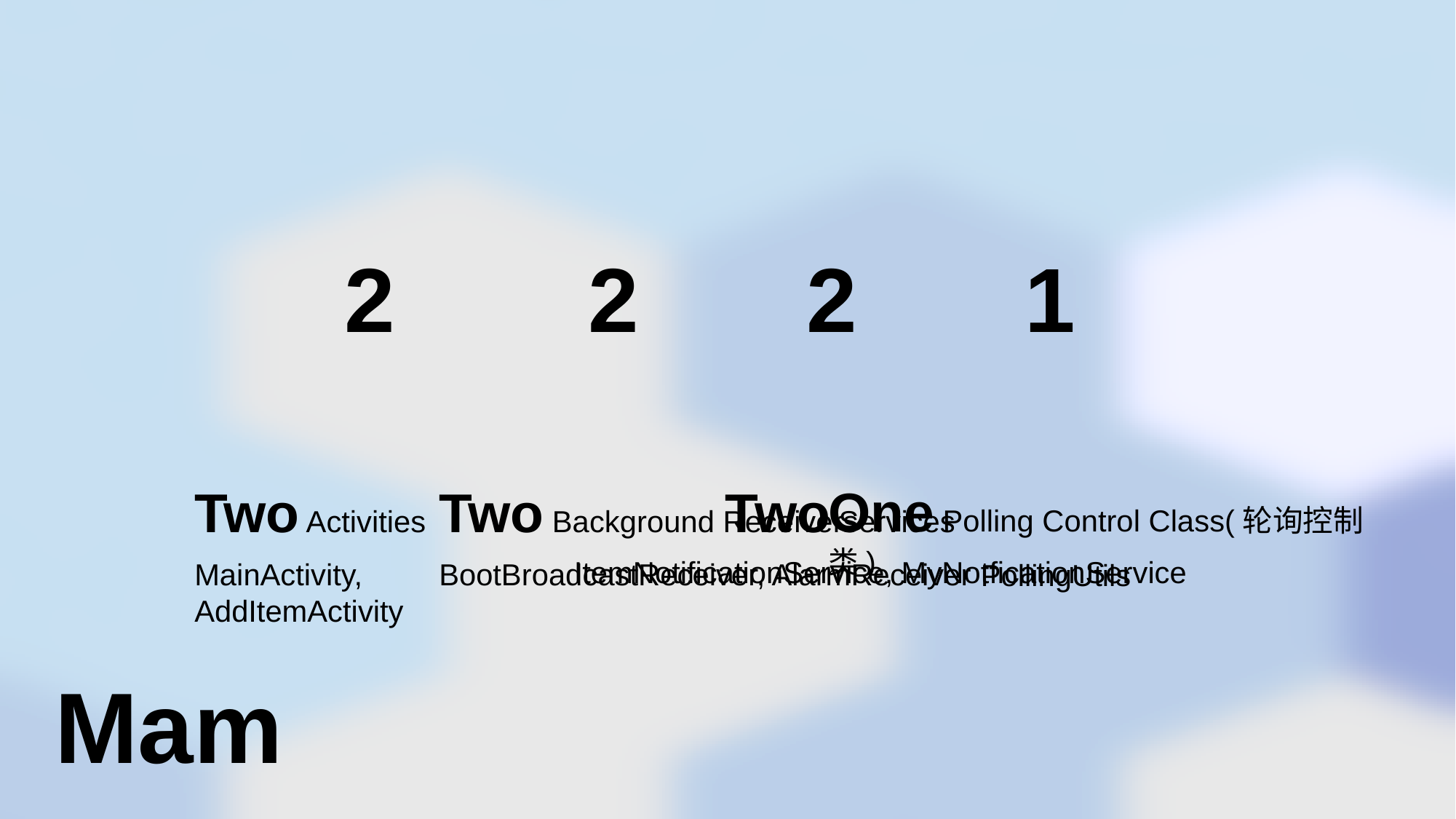

2 		 2 		 2 		 1
One Polling Control Class(轮询控制类)
Two Activities
Two Background Receivers
Two Services
ItemNotificationService, MyNotficationService
MainActivity, AddItemActivity
BootBroadcastReceiver, AlarmReceiver
PollingUtils
Mamo